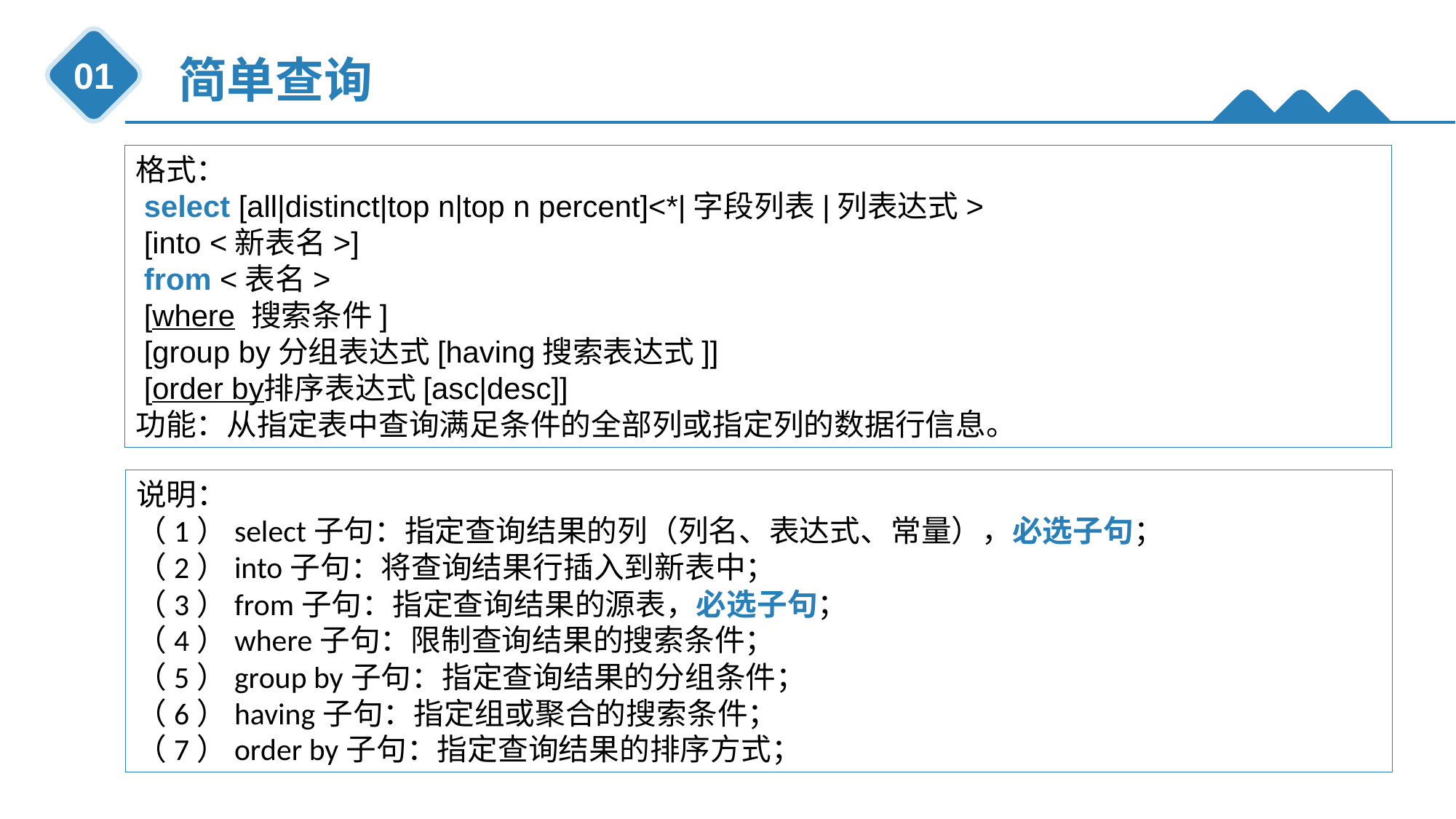

简单查询
01

格式：
 select [all|distinct|top n|top n percent]<*|字段列表|列表达式>
 [into <新表名>]
 from <表名>
 [where 搜索条件]
 [group by分组表达式[having搜索表达式]]
 [order by排序表达式[asc|desc]]
功能：从指定表中查询满足条件的全部列或指定列的数据行信息。
说明：
（1）select子句：指定查询结果的列（列名、表达式、常量），必选子句；
（2）into子句：将查询结果行插入到新表中；
（3）from子句：指定查询结果的源表，必选子句；
（4）where子句：限制查询结果的搜索条件；
（5）group by子句：指定查询结果的分组条件；
（6）having子句：指定组或聚合的搜索条件；
（7）order by子句：指定查询结果的排序方式；